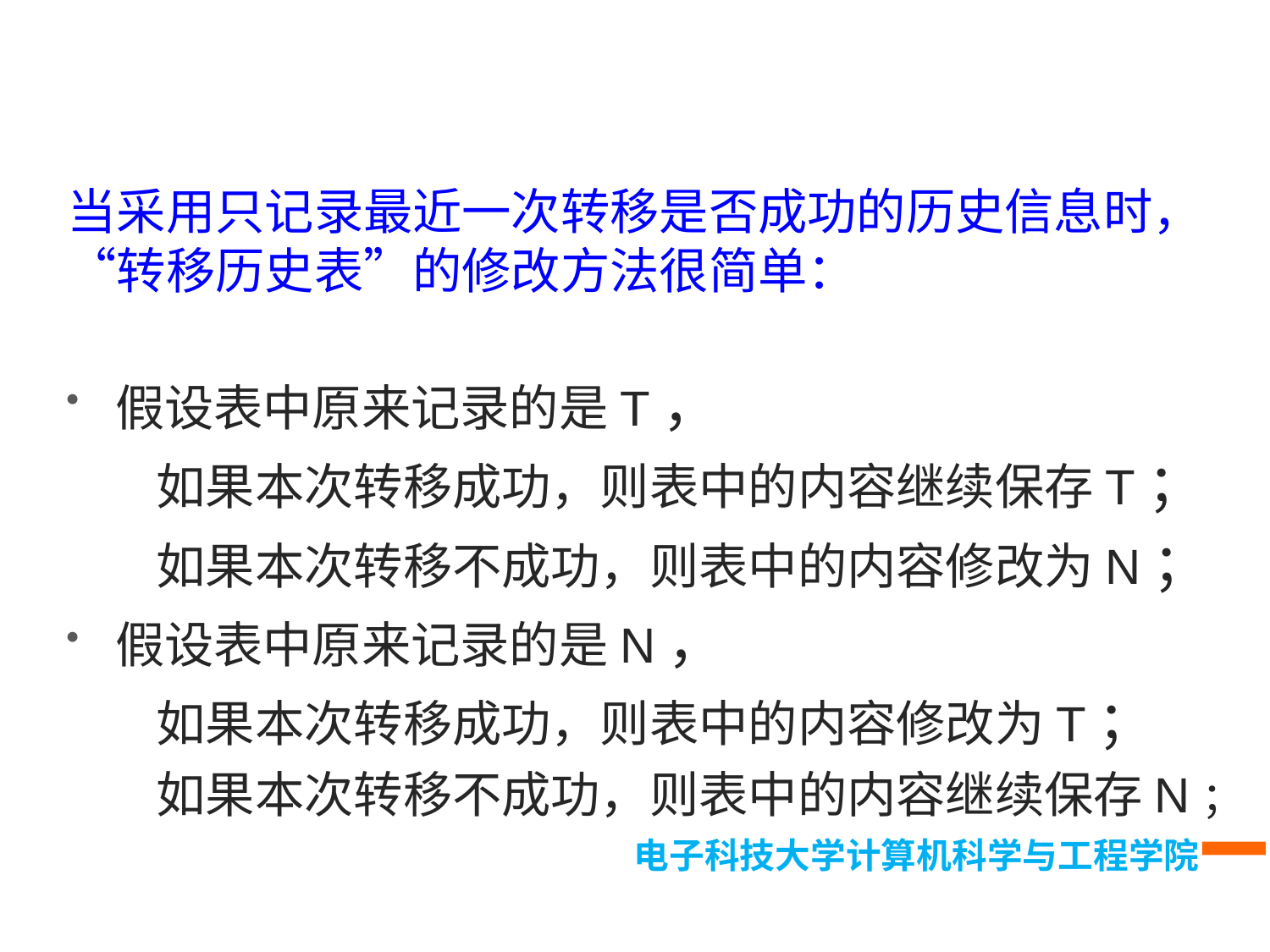

当采用只记录最近一次转移是否成功的历史信息时，“转移历史表”的修改方法很简单：

假设表中原来记录的是T，
       如果本次转移成功，则表中的内容继续保存T；
       如果本次转移不成功，则表中的内容修改为N；
假设表中原来记录的是N，
       如果本次转移成功，则表中的内容修改为T；
       如果本次转移不成功，则表中的内容继续保存N；